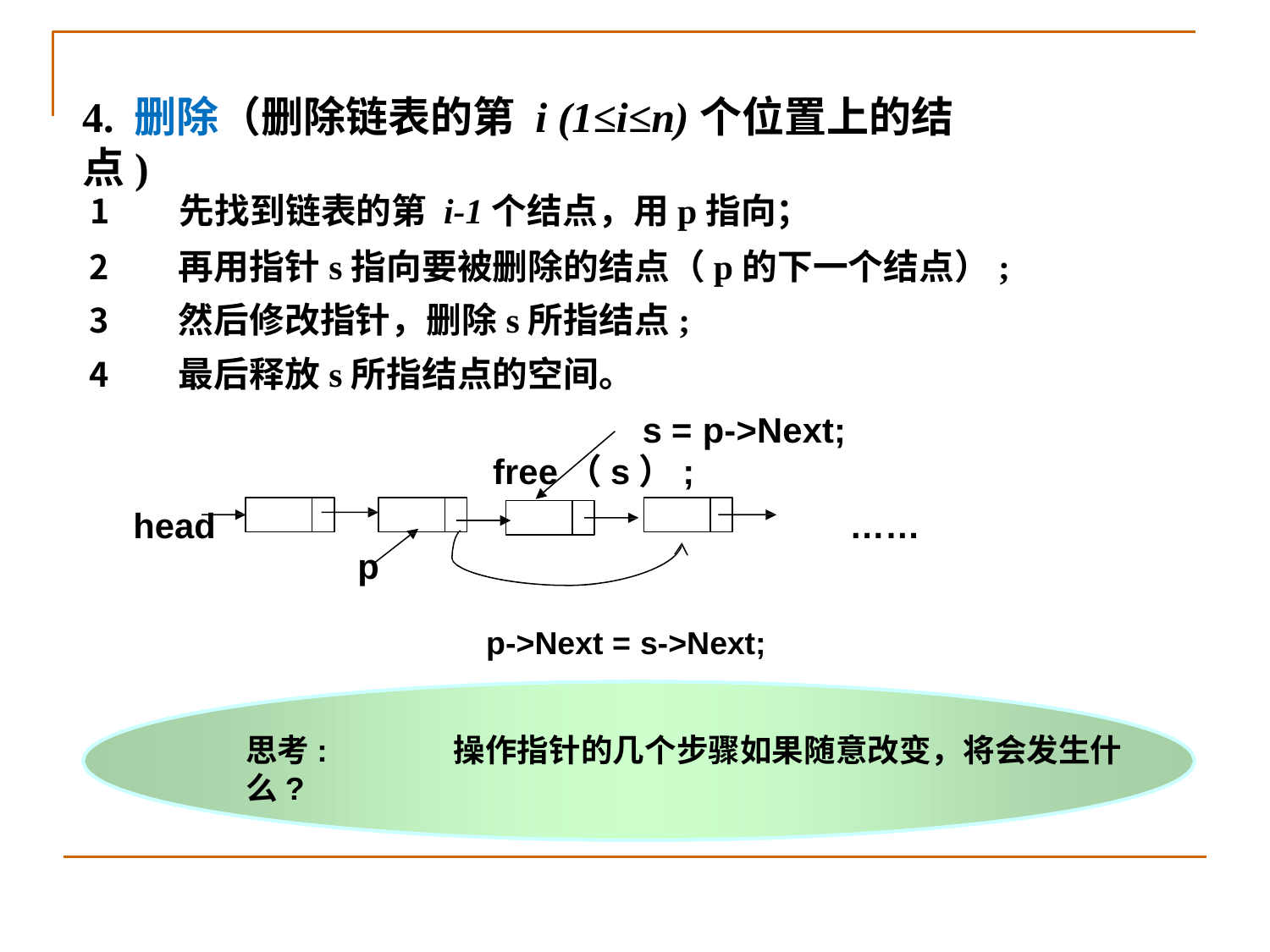

# 4. 删除（删除链表的第 i (1≤i≤n)个位置上的结点)
先找到链表的第 i-1个结点，用p指向；
再用指针s指向要被删除的结点（p的下一个结点）;
然后修改指针，删除s所指结点;
最后释放s所指结点的空间。
s = p->Next;
free（s）;
head	……
p

p->Next = s->Next;

思考:	操作指针的几个步骤如果随意改变，将会发生什么?